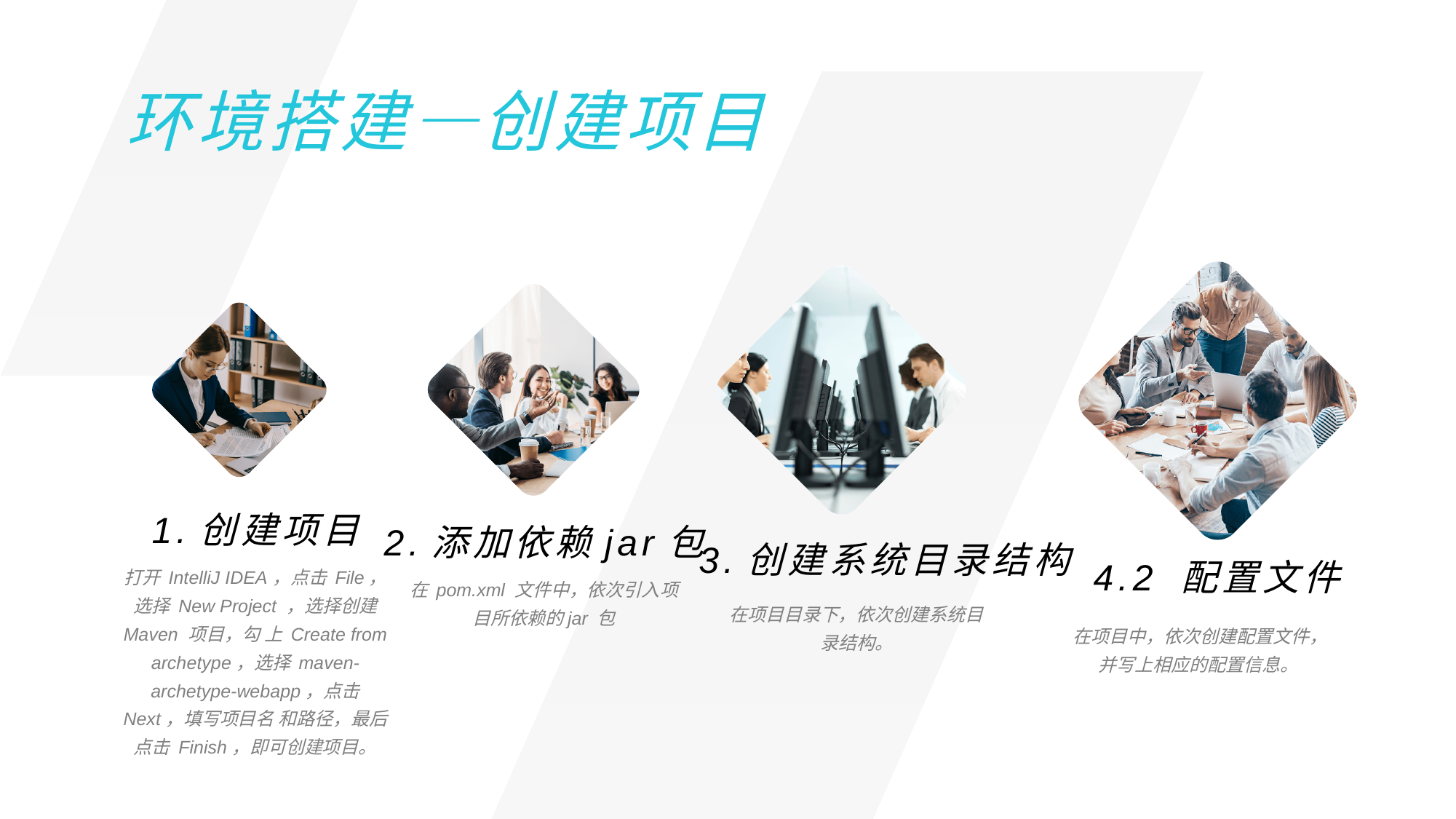

环境搭建—创建项目

1.创建项目
打开 IntelliJ IDEA，点击 File，选择 New Project ，选择创建 Maven 项目，勾 上 Create from archetype，选择 maven-archetype-webapp，点击 Next，填写项目名 和路径，最后点击 Finish，即可创建项目。
2.添加依赖jar包
在 pom.xml 文件中，依次引入项目所依赖的jar 包
3.创建系统目录结构
在项目目录下，依次创建系统目录结构。
4.2 配置文件
在项目中，依次创建配置文件，并写上相应的配置信息。